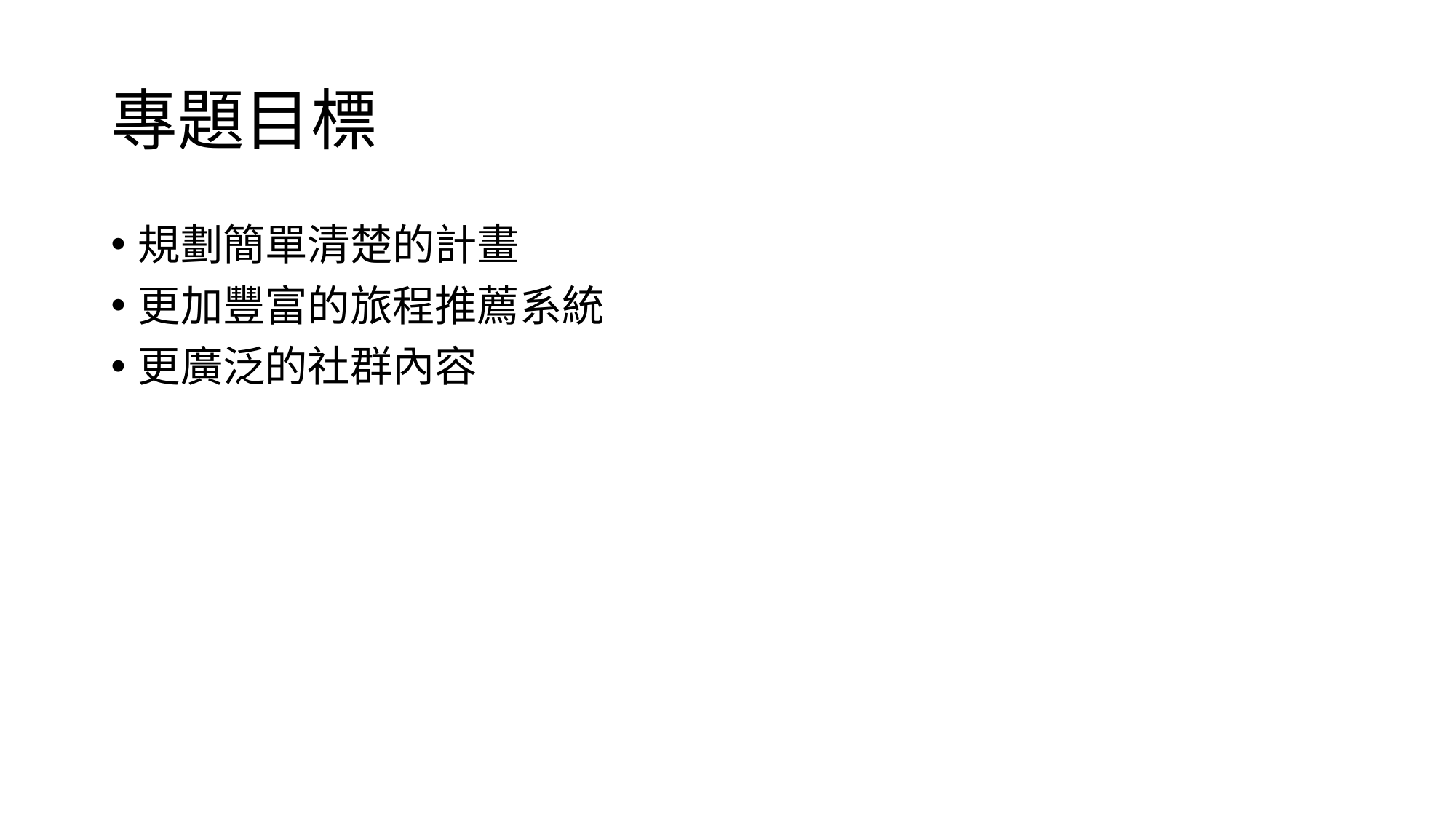

# 專題目標
規劃簡單清楚的計畫
更加豐富的旅程推薦系統
更廣泛的社群內容